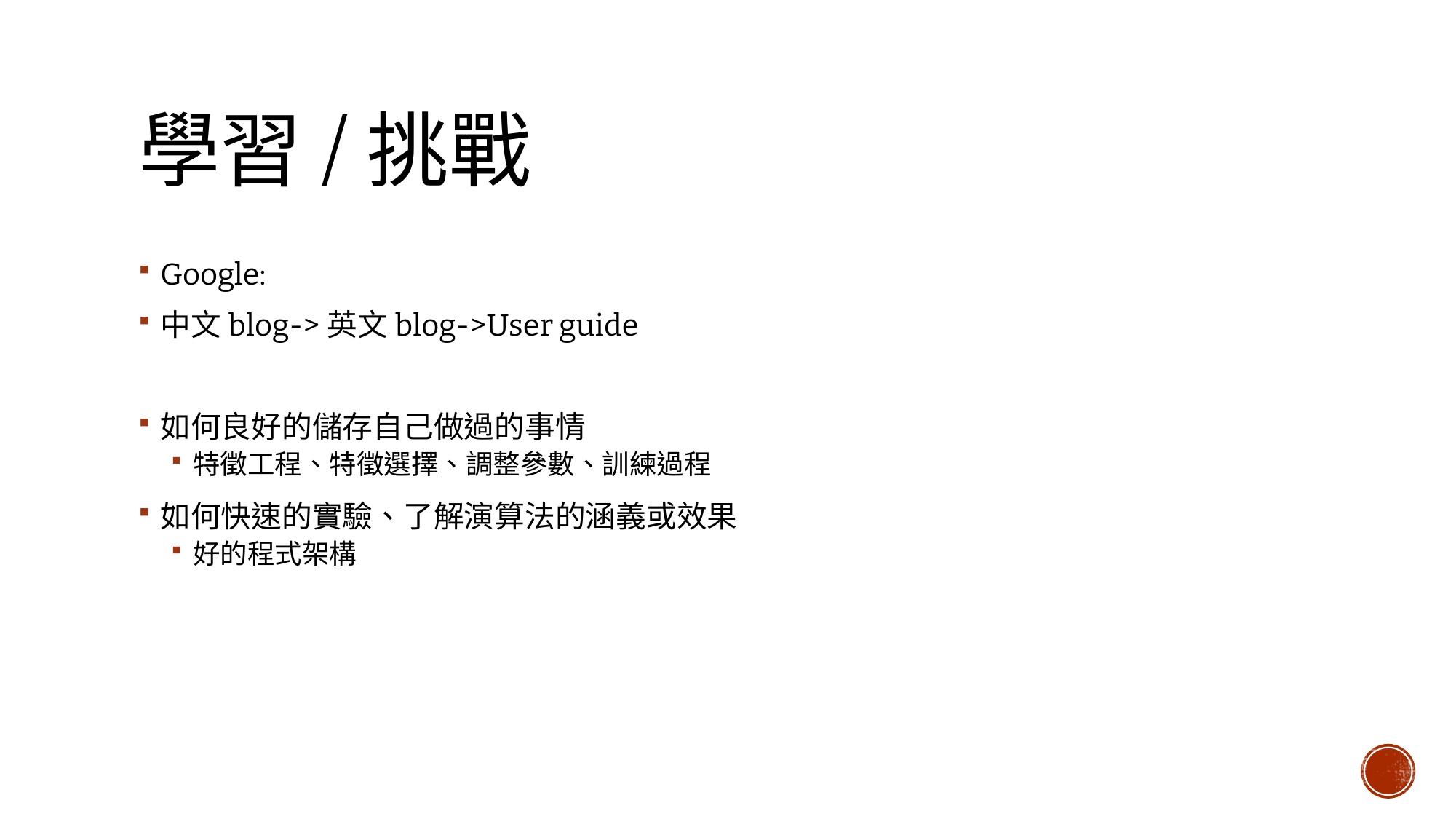

# 學習/挑戰
Google:
中文blog->英文blog->User guide

如何良好的儲存自己做過的事情
特徵工程、特徵選擇、調整參數、訓練過程
如何快速的實驗、了解演算法的涵義或效果
好的程式架構